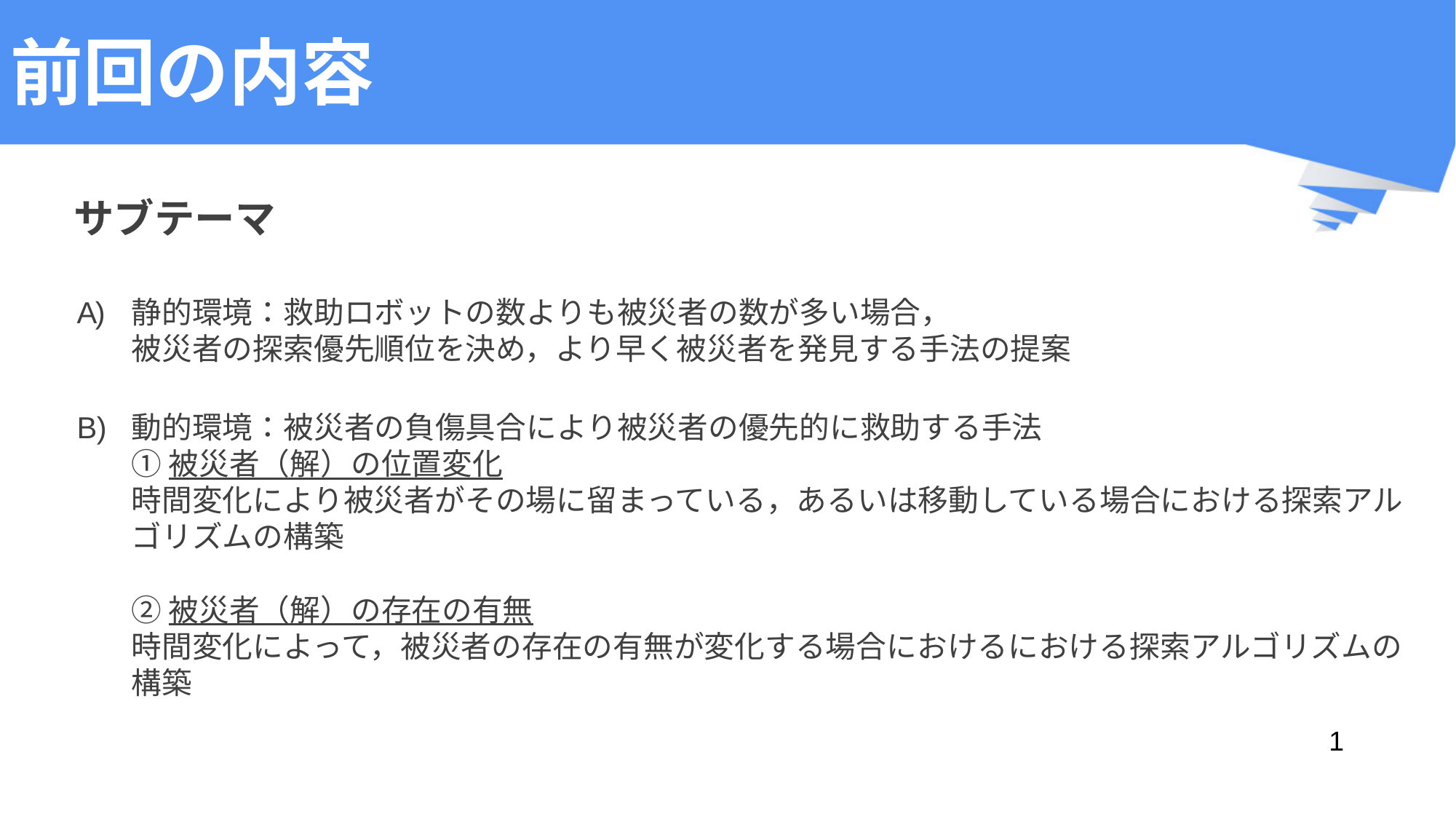

# 前回の内容
サブテーマ
静的環境：救助ロボットの数よりも被災者の数が多い場合，
被災者の探索優先順位を決め，より早く被災者を発見する手法の提案
動的環境：被災者の負傷具合により被災者の優先的に救助する手法
① 被災者（解）の位置変化
時間変化により被災者がその場に留まっている，あるいは移動している場合における探索アルゴリズムの構築
② 被災者（解）の存在の有無
時間変化によって，被災者の存在の有無が変化する場合におけるにおける探索アルゴリズムの構築

1